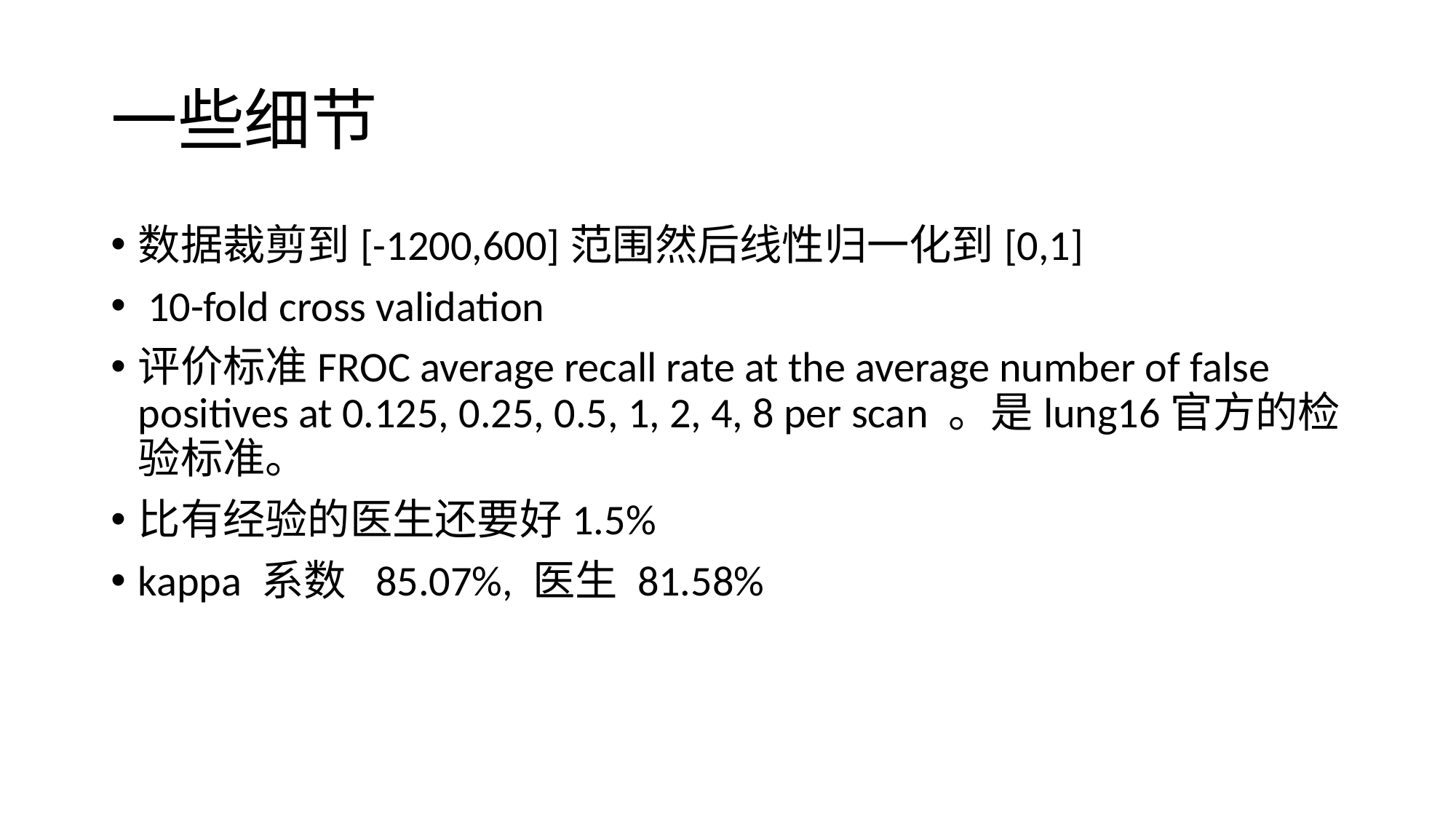

# 一些细节
数据裁剪到[-1200,600]范围然后线性归一化到[0,1]
 10-fold cross validation
评价标准FROC average recall rate at the average number of false positives at 0.125, 0.25, 0.5, 1, 2, 4, 8 per scan 。是lung16官方的检验标准。
比有经验的医生还要好1.5%
kappa 系数  85.07%, 医生 81.58%